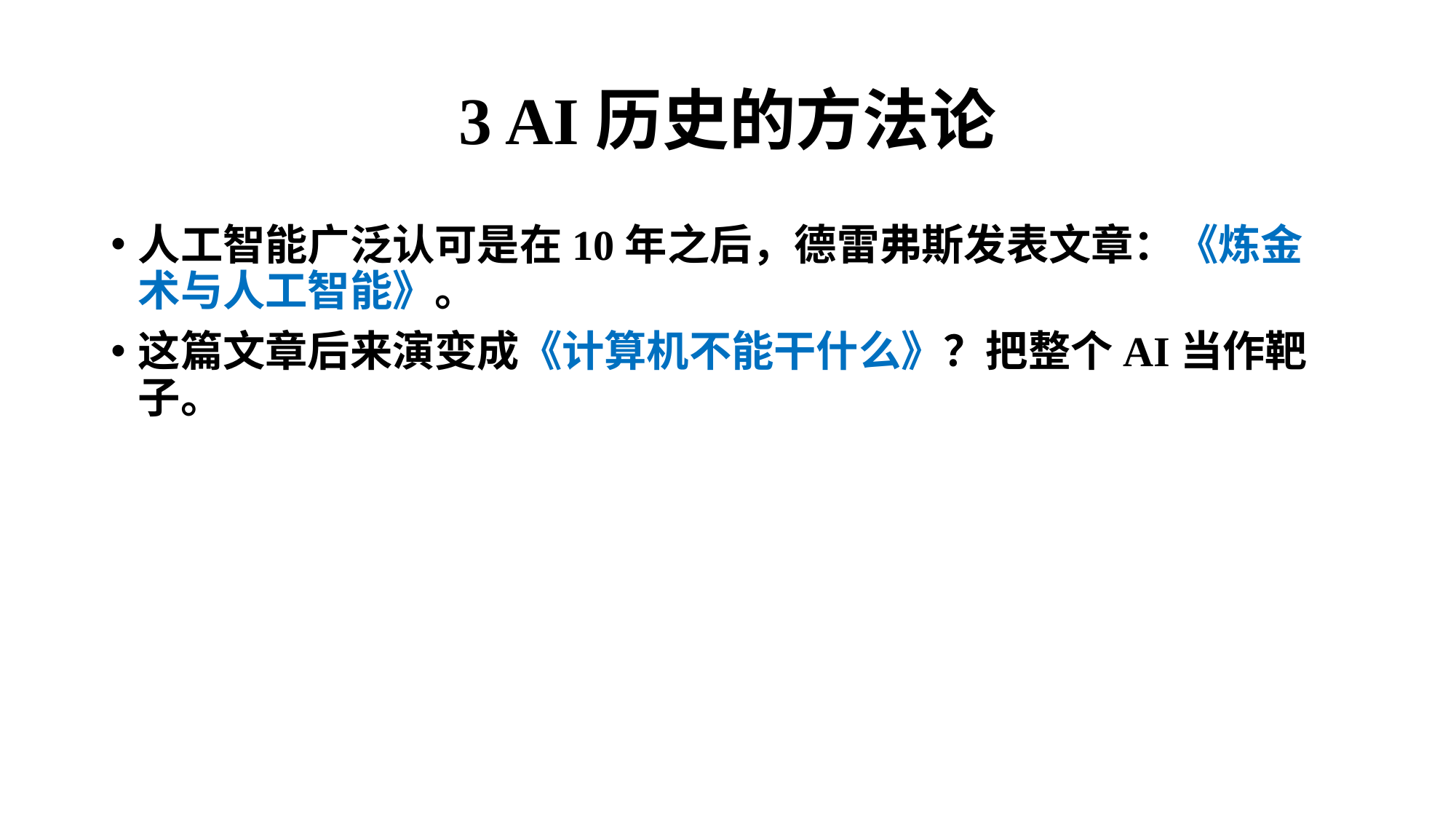

# 3 AI历史的方法论
人工智能广泛认可是在10年之后，德雷弗斯发表文章：《炼金术与人工智能》。
这篇文章后来演变成《计算机不能干什么》？把整个AI当作靶子。